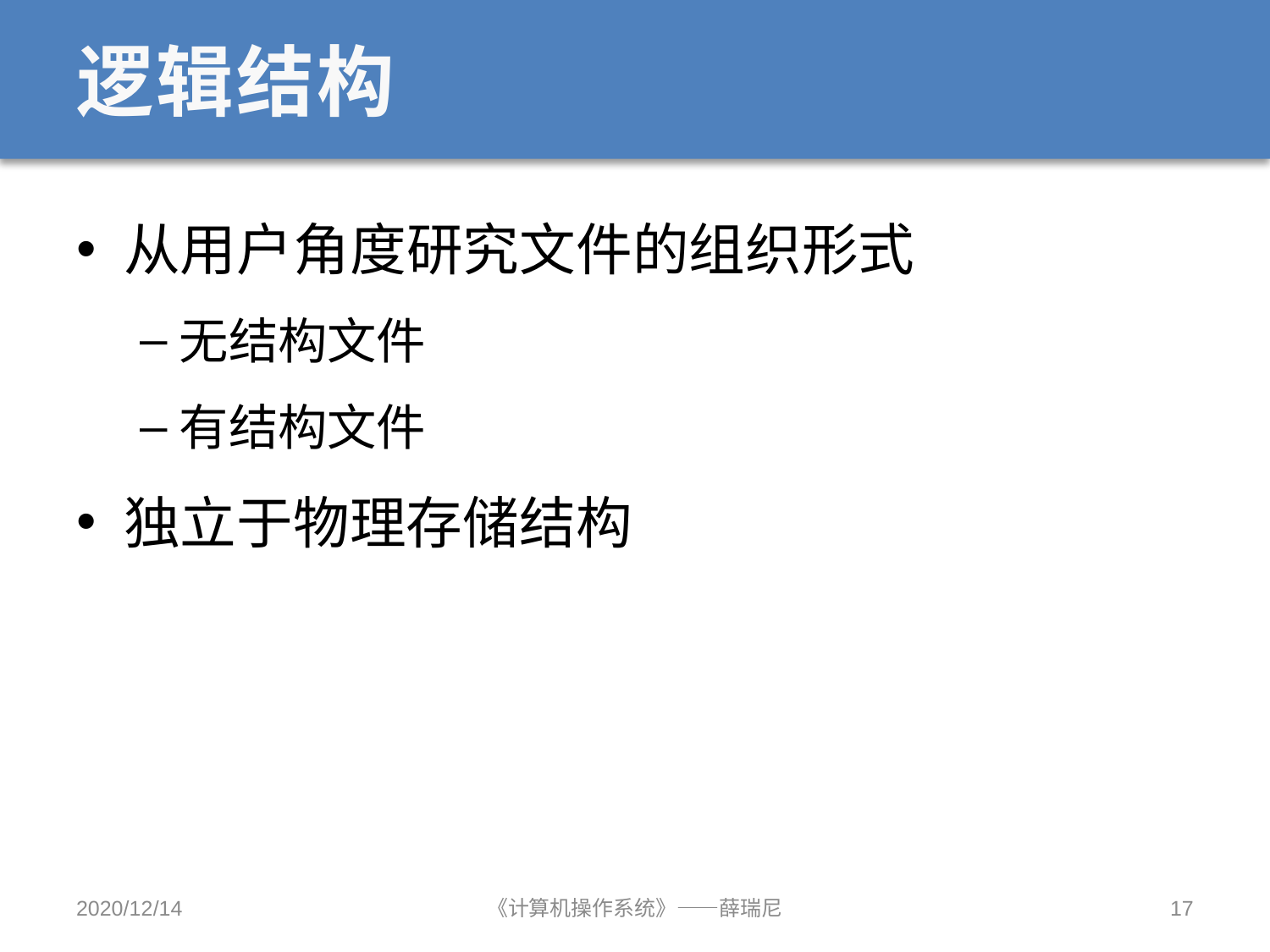

# 逻辑结构
从用户角度研究文件的组织形式
无结构文件
有结构文件
独立于物理存储结构
2020/12/14
《计算机操作系统》——薛瑞尼
17